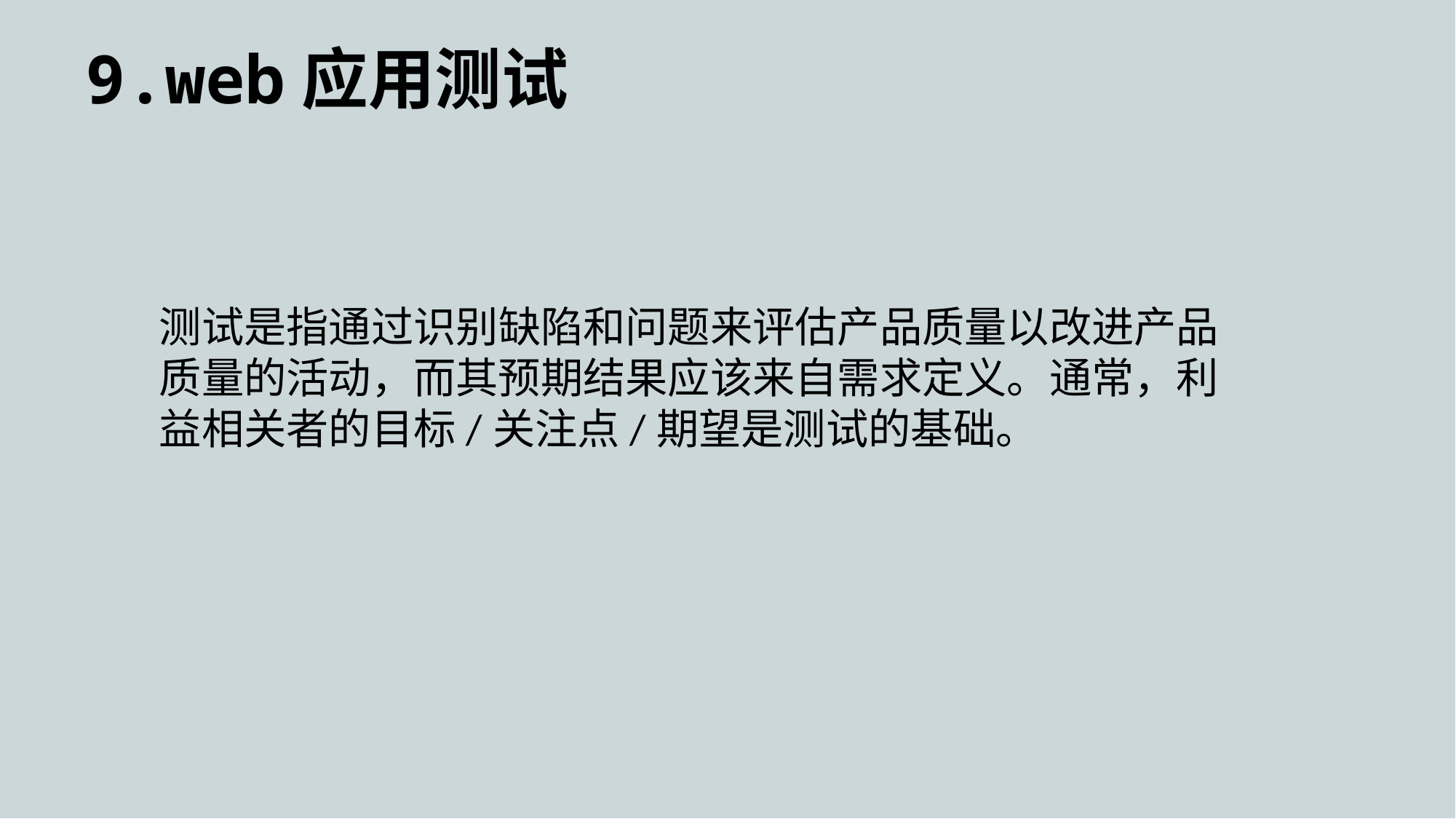

9.web应用测试
测试是指通过识别缺陷和问题来评估产品质量以改进产品质量的活动，而其预期结果应该来自需求定义。通常，利益相关者的目标/关注点/期望是测试的基础。